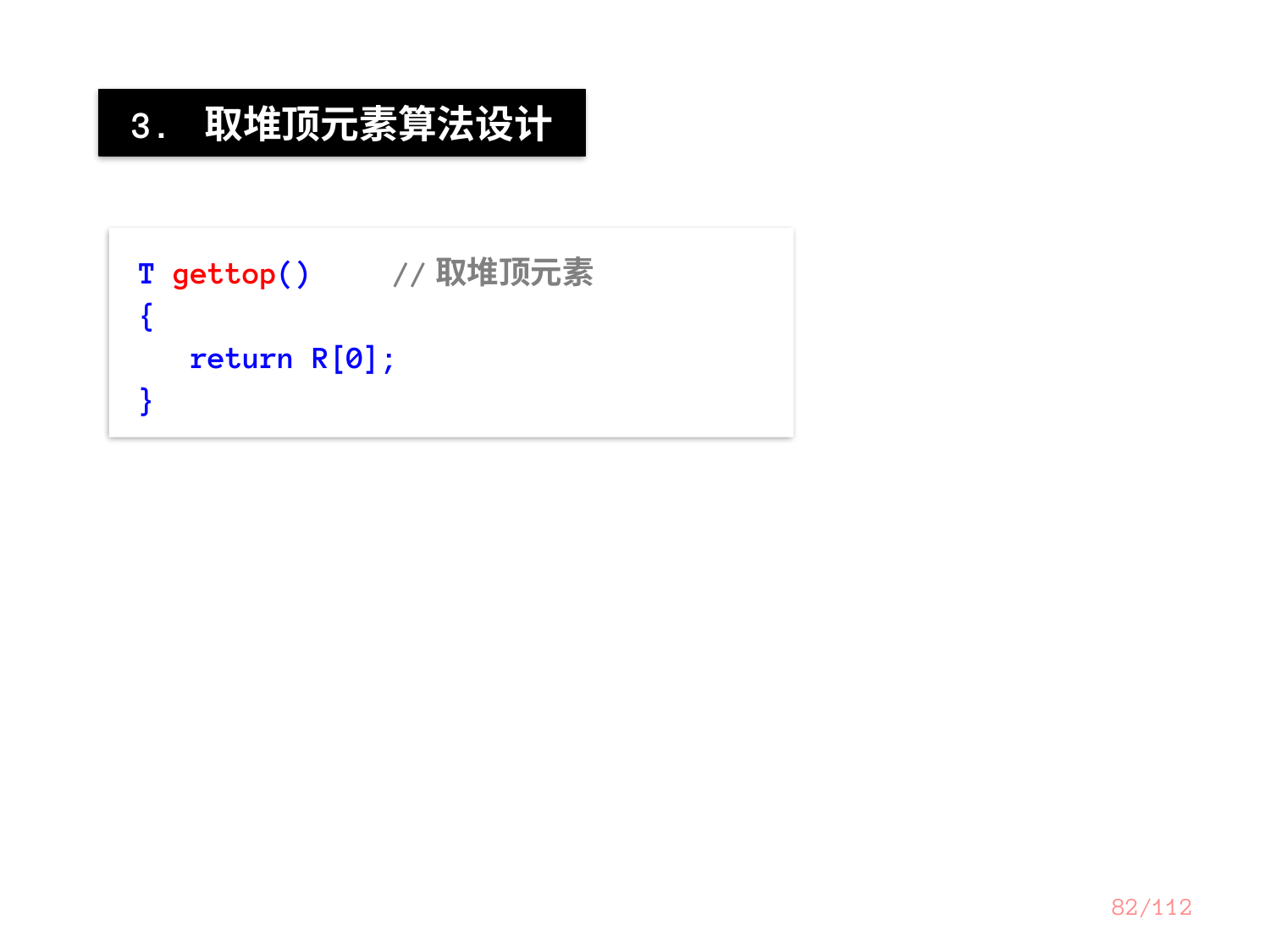

3. 取堆顶元素算法设计
T gettop()	//取堆顶元素
{
   return R[0];
}
82/112